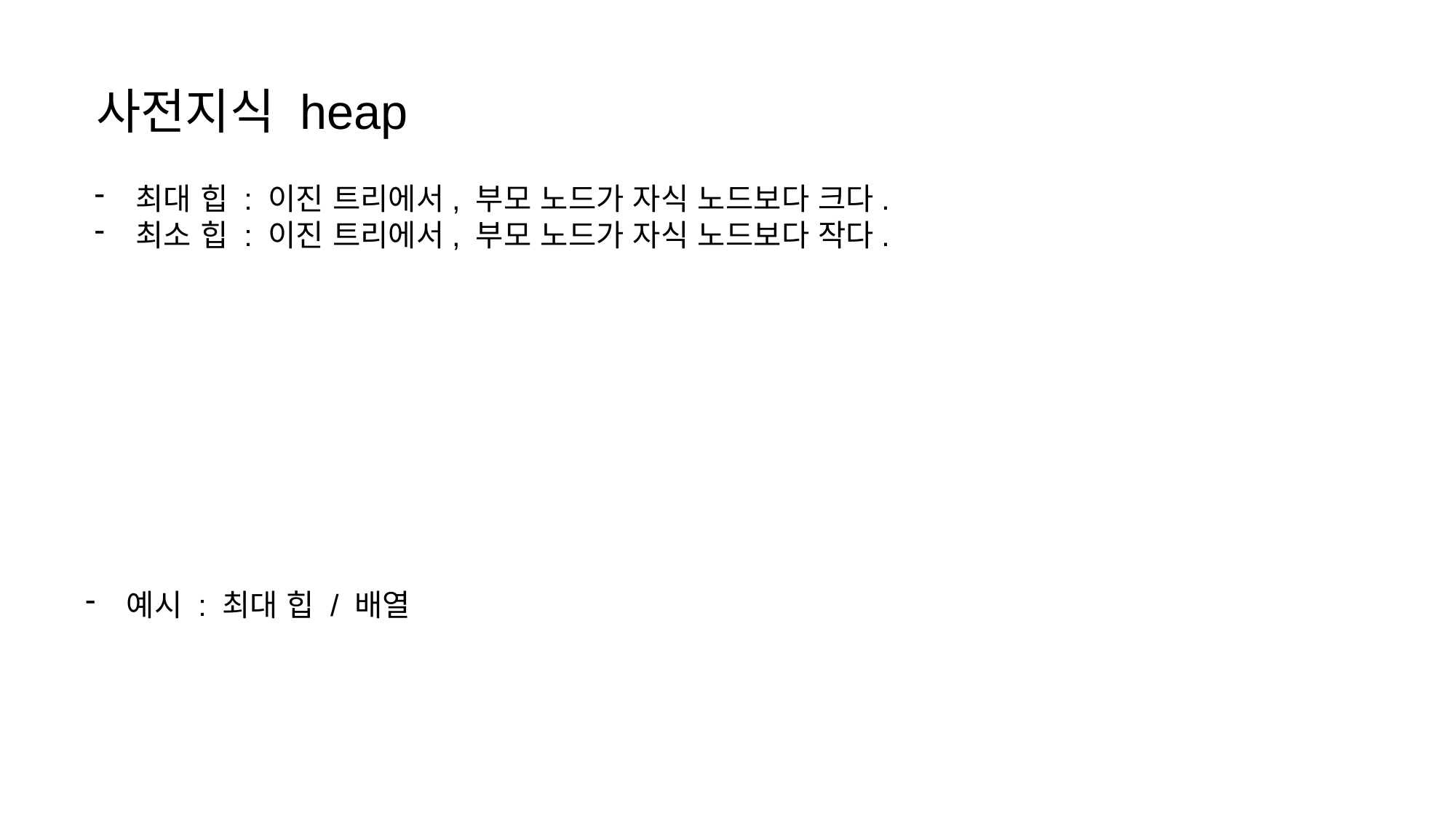

사전지식 heap
최대 힙 : 이진 트리에서, 부모 노드가 자식 노드보다 크다.
최소 힙 : 이진 트리에서, 부모 노드가 자식 노드보다 작다.
예시 : 최대 힙 / 배열